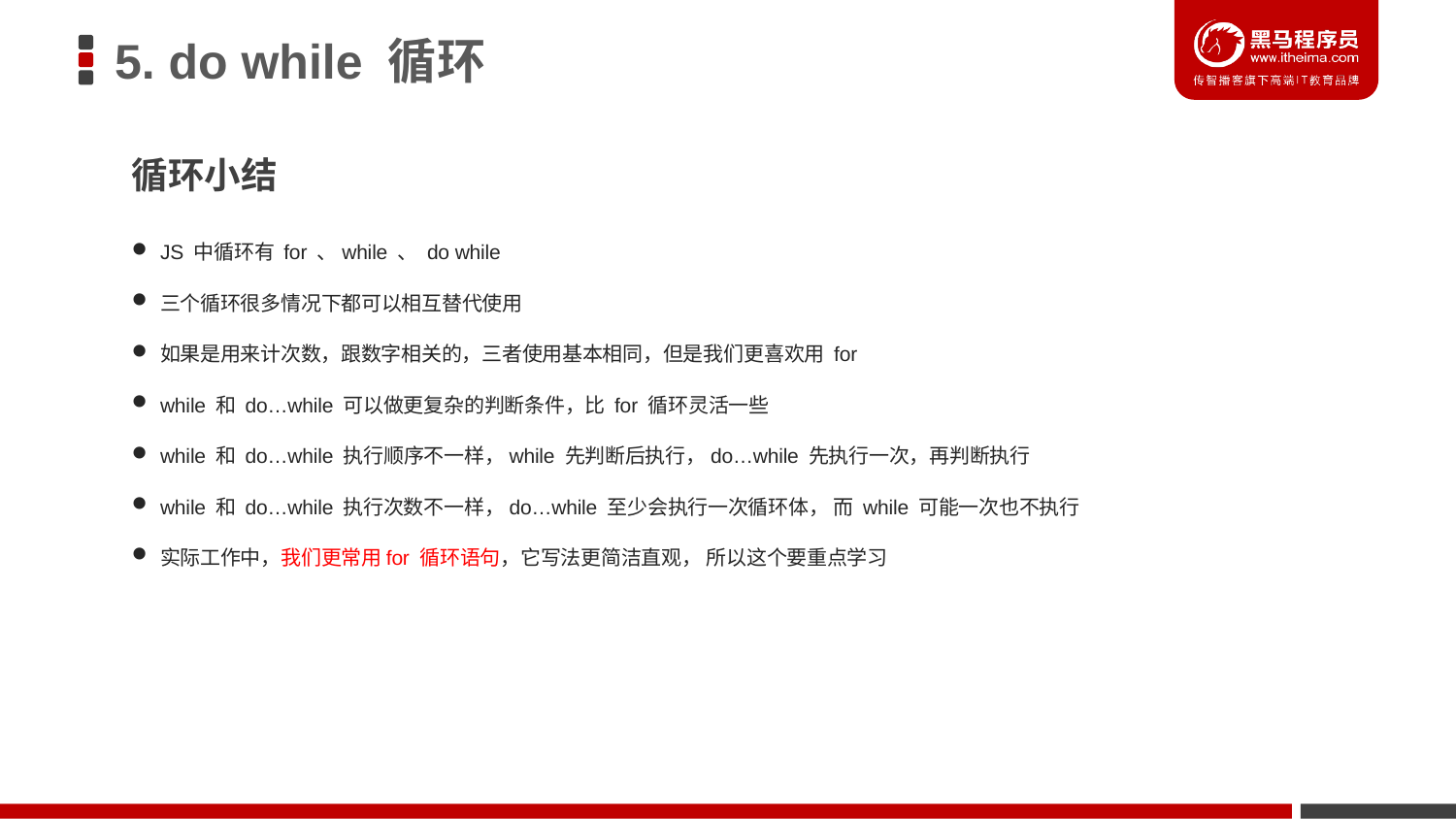

# 5. do while 循环
循环小结
JS 中循环有 for 、while 、 do while
三个循环很多情况下都可以相互替代使用
如果是用来计次数，跟数字相关的，三者使用基本相同，但是我们更喜欢用 for
while 和 do…while 可以做更复杂的判断条件，比 for 循环灵活一些
while 和 do…while 执行顺序不一样，while 先判断后执行，do…while 先执行一次，再判断执行
while 和 do…while 执行次数不一样，do…while 至少会执行一次循环体， 而 while 可能一次也不执行
实际工作中，我们更常用for 循环语句，它写法更简洁直观， 所以这个要重点学习